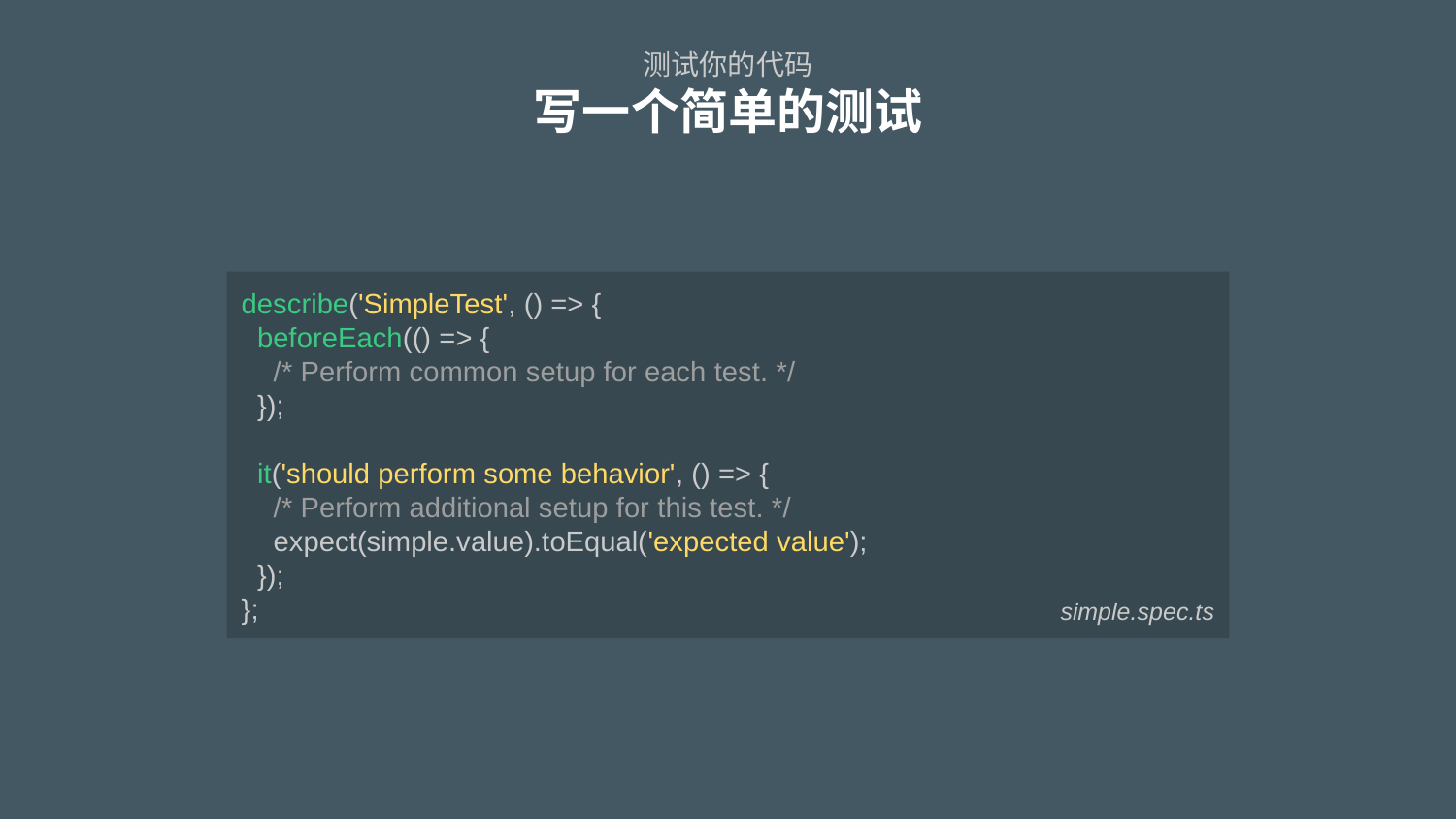

# 测试你的代码 写一个简单的测试
describe('SimpleTest', () => {
  beforeEach(() => {
    /* Perform common setup for each test. */
  });
  it('should perform some behavior', () => {
    /* Perform additional setup for this test. */
    expect(simple.value).toEqual('expected value');
  });
};

simple.spec.ts